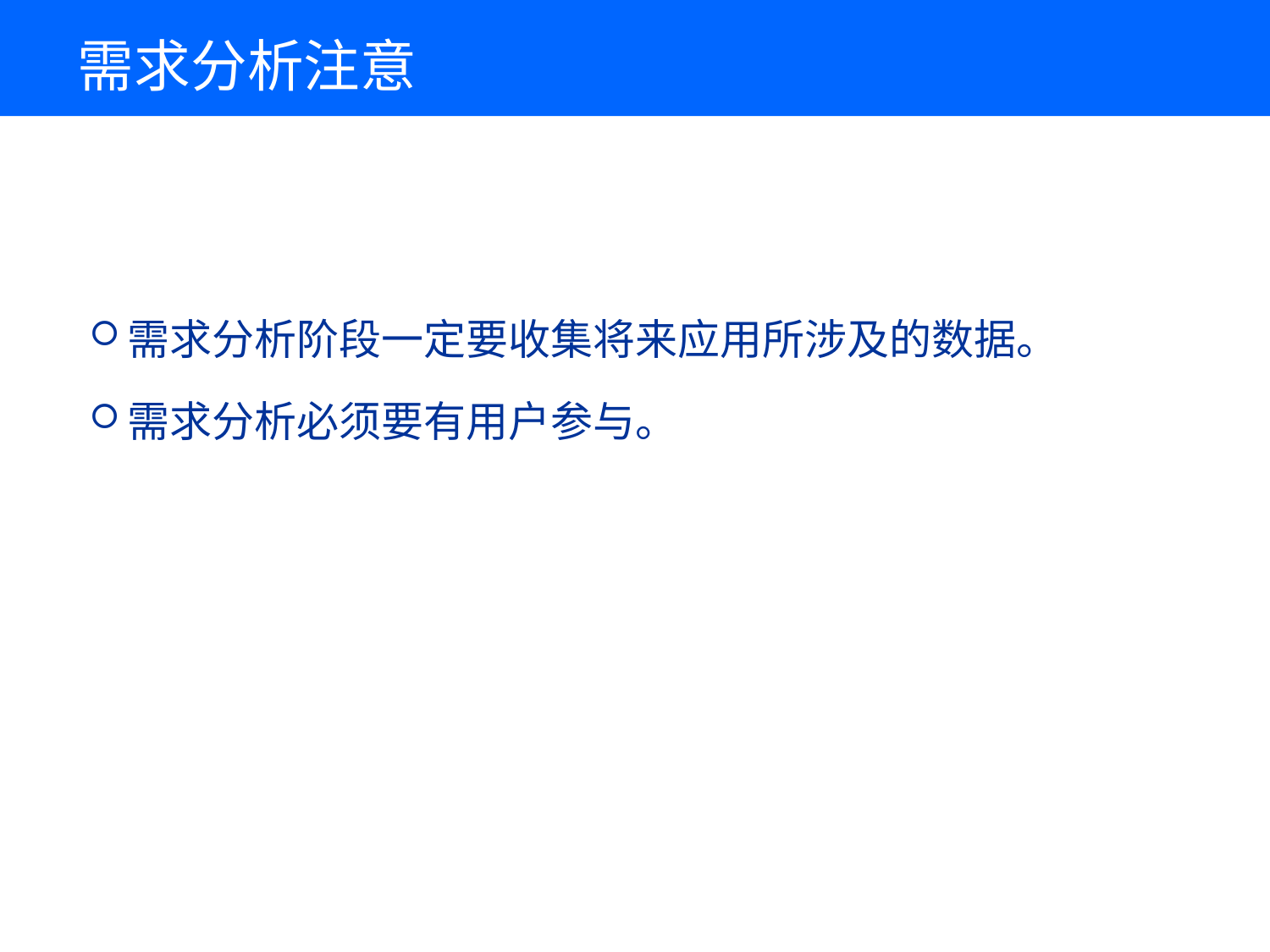

# 需求分析注意
需求分析阶段一定要收集将来应用所涉及的数据。
需求分析必须要有用户参与。